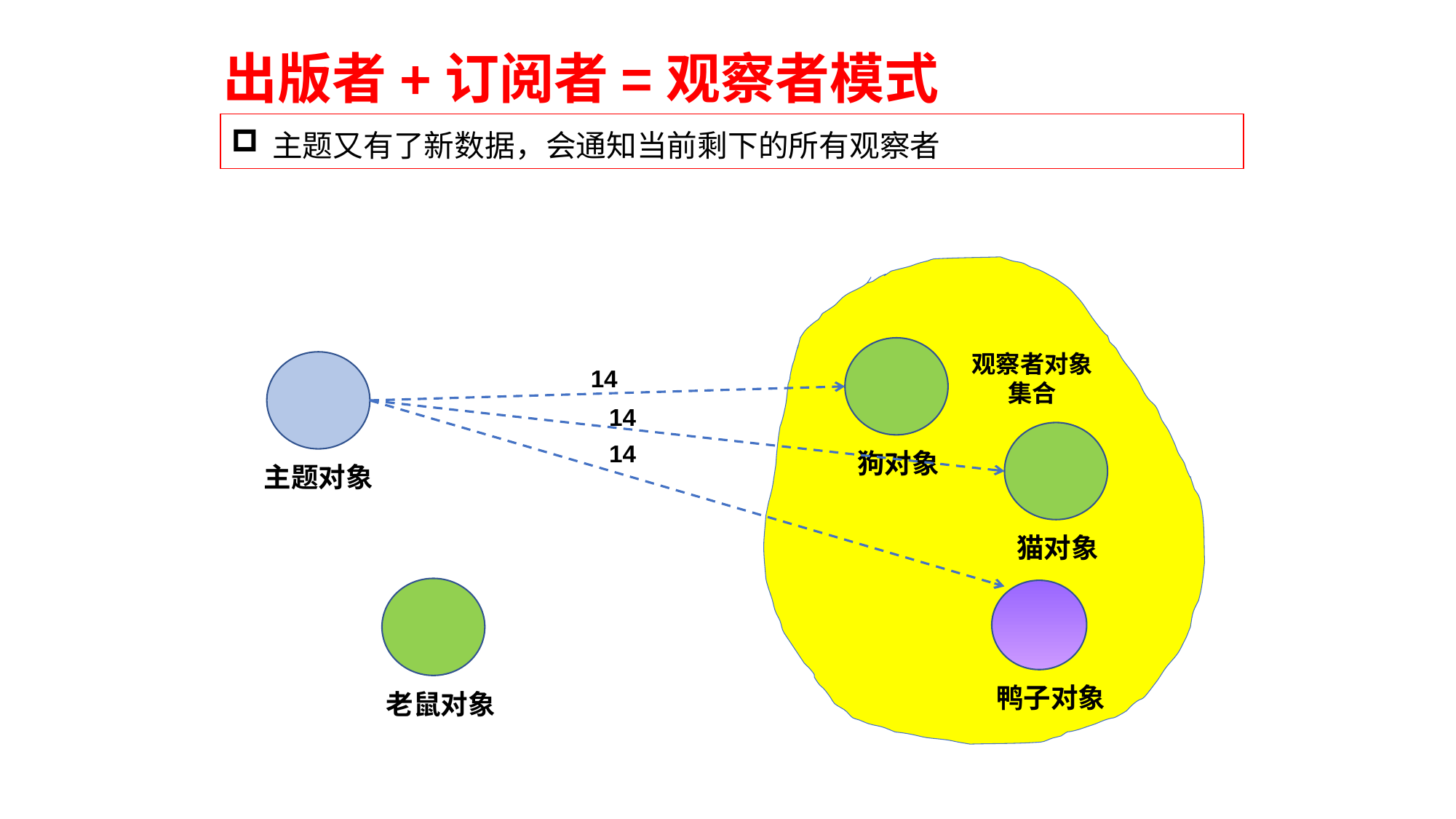

出版者+订阅者=观察者模式
主题又有了新数据，会通知当前剩下的所有观察者

狗对象

猫对象

老鼠对象
观察者对象
集合

主题对象
14
14
14

鸭子对象
214